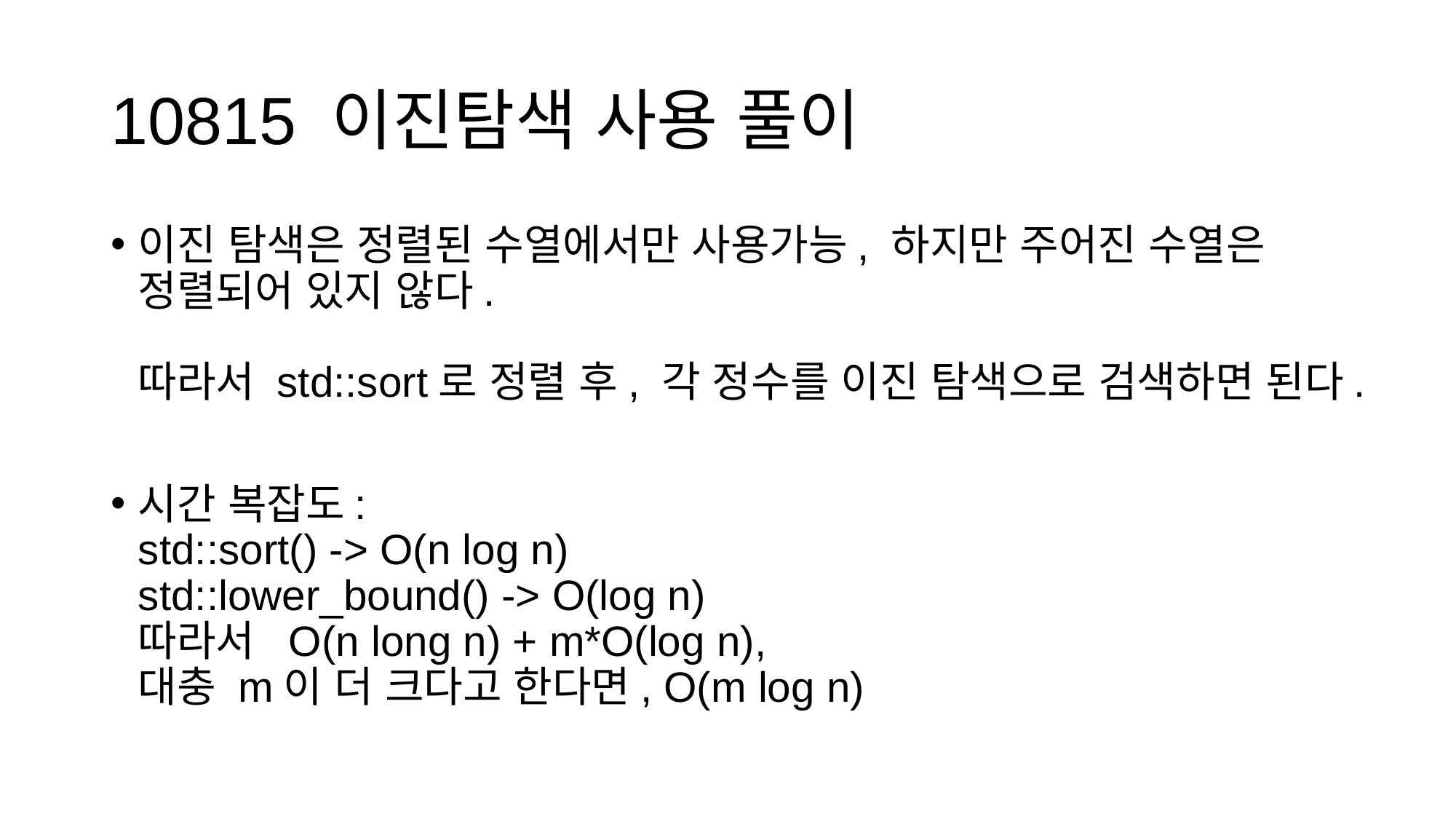

# 10815 이진탐색 사용 풀이
이진 탐색은 정렬된 수열에서만 사용가능, 하지만 주어진 수열은 정렬되어 있지 않다.
따라서 std::sort로 정렬 후, 각 정수를 이진 탐색으로 검색하면 된다.

시간 복잡도:
std::sort() -> O(n log n)
std::lower_bound() -> O(log n)
따라서  O(n long n) + m*O(log n),
대충 m이 더 크다고 한다면, O(m log n)